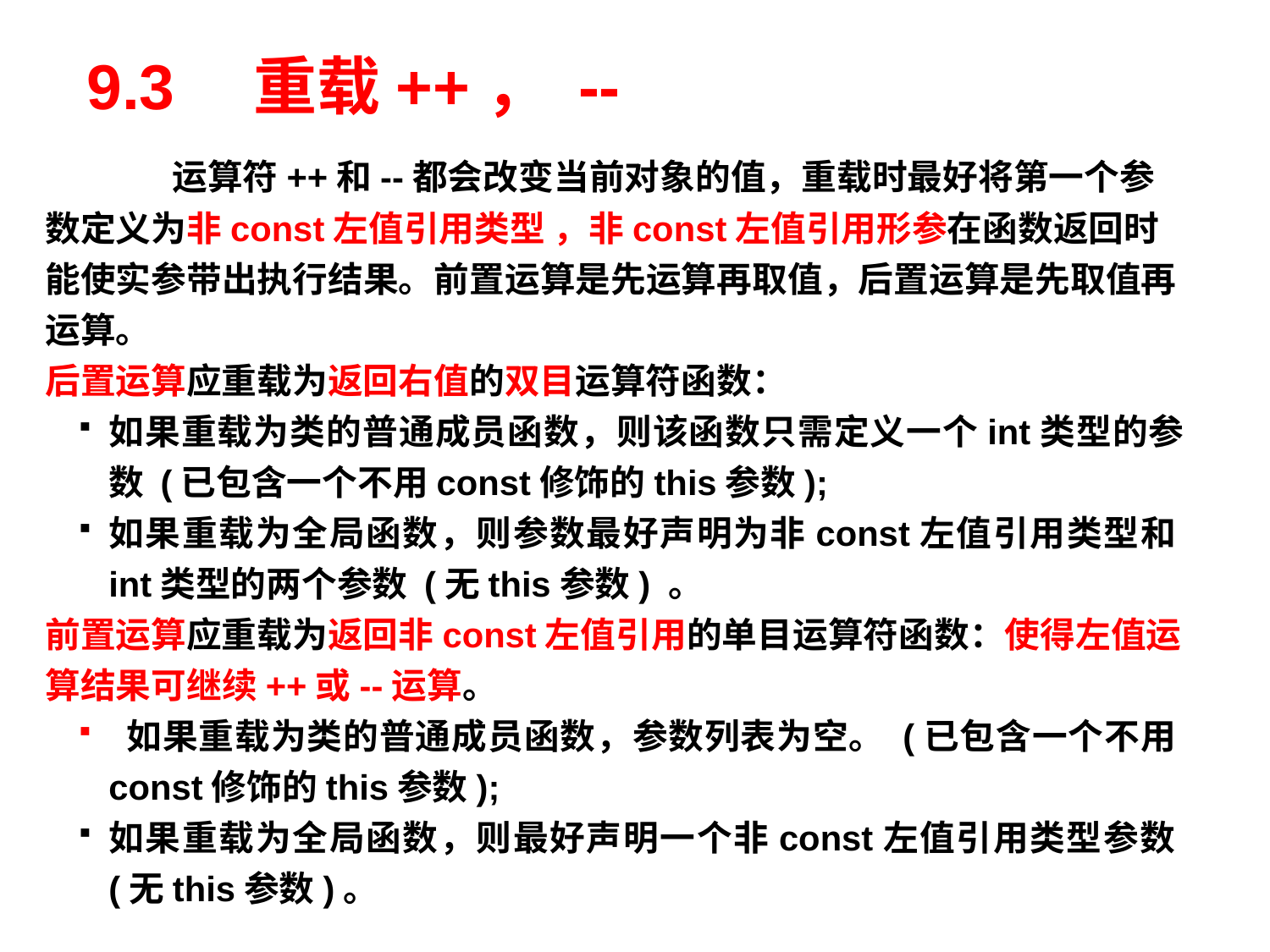

# 9.3　重载++， --
	运算符++和--都会改变当前对象的值，重载时最好将第一个参数定义为非const左值引用类型 ，非const左值引用形参在函数返回时能使实参带出执行结果。前置运算是先运算再取值，后置运算是先取值再运算。
后置运算应重载为返回右值的双目运算符函数：
如果重载为类的普通成员函数，则该函数只需定义一个int类型的参数 (已包含一个不用const修饰的this参数);
如果重载为全局函数，则参数最好声明为非const左值引用类型和int类型的两个参数 (无this参数) 。
前置运算应重载为返回非const左值引用的单目运算符函数：使得左值运算结果可继续++或--运算。
 如果重载为类的普通成员函数，参数列表为空。 (已包含一个不用const修饰的this参数);
如果重载为全局函数，则最好声明一个非const左值引用类型参数(无this参数)。